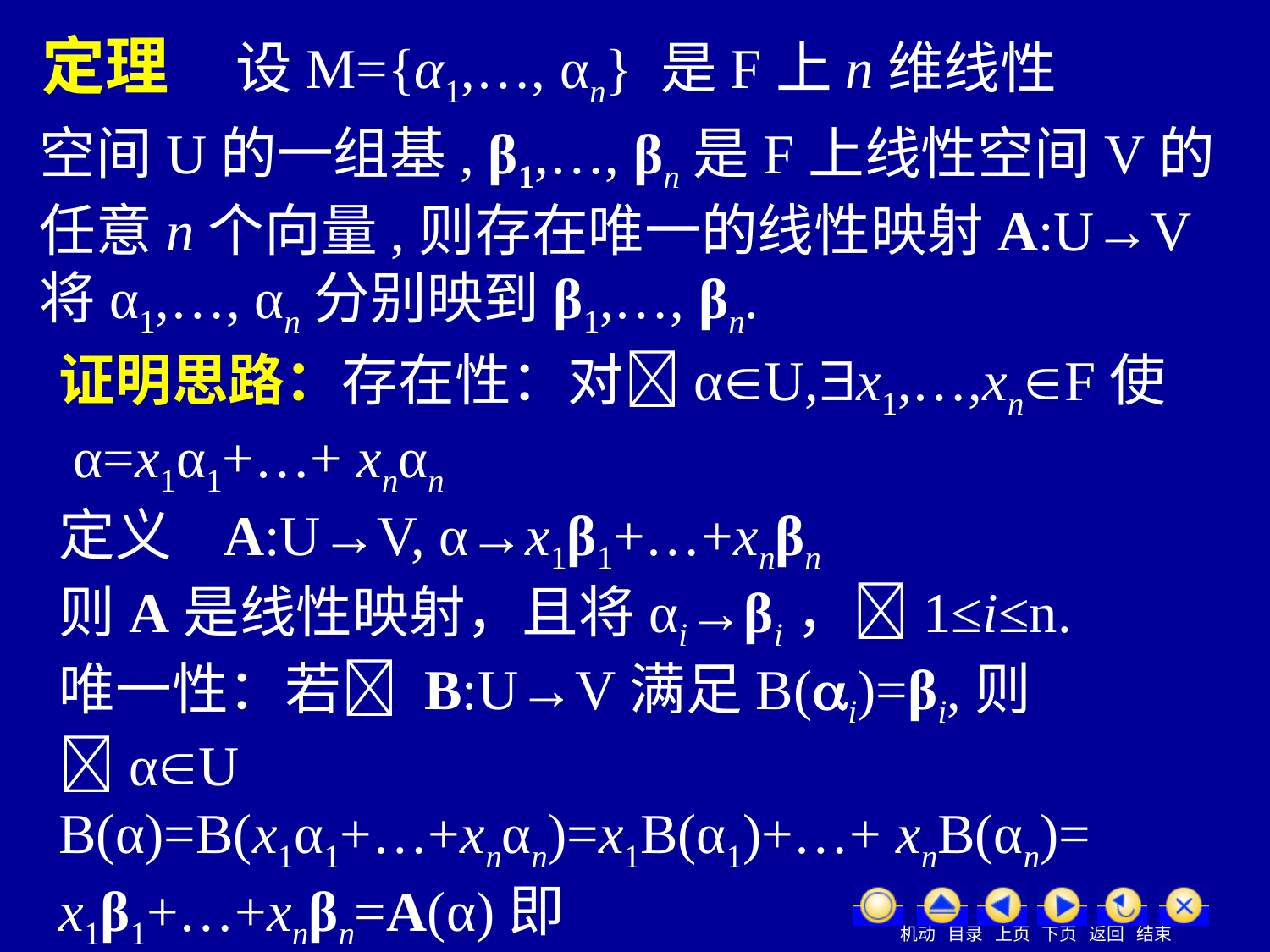

定理
设M={α1,…, αn} 是F上n维线性
空间U的一组基, β1,…, βn是F上线性空间V的任意n个向量,则存在唯一的线性映射A:U→V将α1,…, αn分别映到β1,…, βn.
证明思路：存在性：对∀α∈U,∃x1,…,xn∈F使
 α=x1α1+…+ xnαn
定义   A:U→V, α→x1β1+…+xnβn
则A是线性映射，且将αi→βi，∀1≤i≤n.
唯一性：若∃ B:U→V满足B(αi)=βi,则∀α∈U
B(α)=B(x1α1+…+xnαn)=x1B(α1)+…+ xnB(αn)= x1β1+…+xnβn=A(α)即